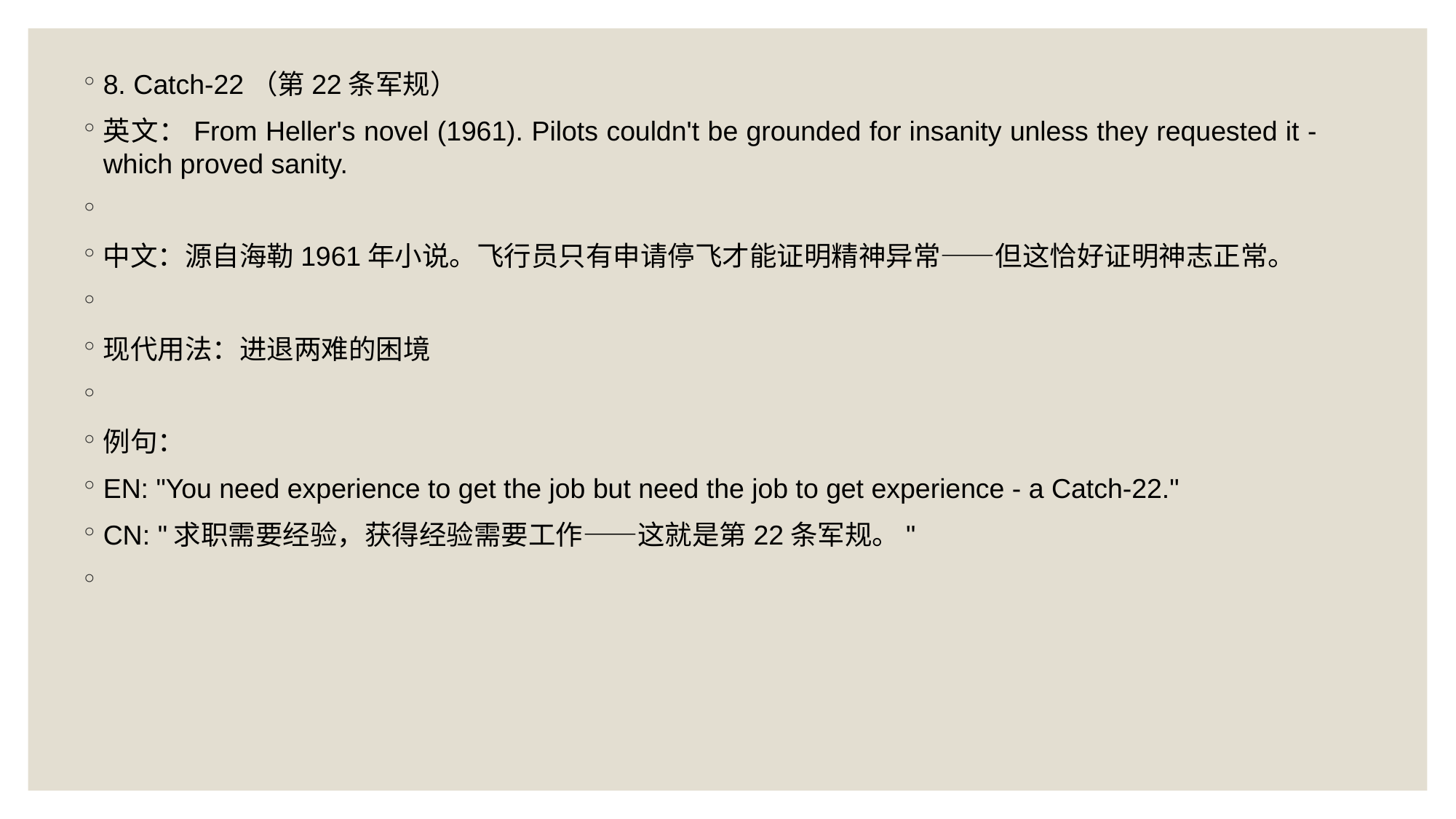

8. Catch-22（第22条军规）
英文：From Heller's novel (1961). Pilots couldn't be grounded for insanity unless they requested it - which proved sanity.

中文：源自海勒1961年小说。飞行员只有申请停飞才能证明精神异常——但这恰好证明神志正常。

现代用法：进退两难的困境

例句：
EN: "You need experience to get the job but need the job to get experience - a Catch-22."
CN: "求职需要经验，获得经验需要工作——这就是第22条军规。"

#